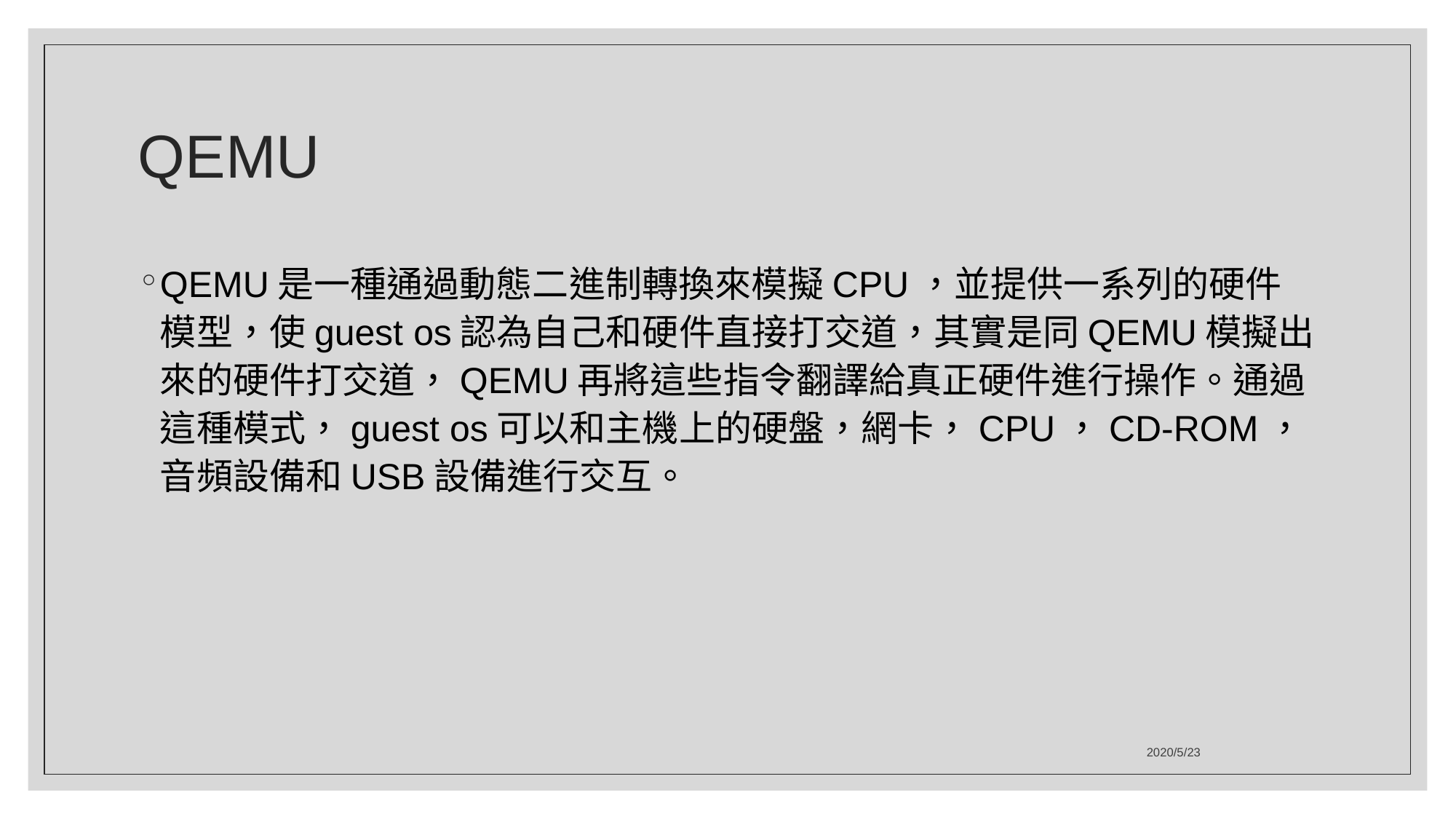

# QEMU
QEMU是一種通過動態二進制轉換來模擬CPU，並提供一系列的硬件模型，使guest os認為自己和硬件直接打交道，其實是同QEMU模擬出來的硬件打交道，QEMU再將這些指令翻譯給真正硬件進行操作。通過這種模式，guest os可以和主機上的硬盤，網卡，CPU，CD-ROM，音頻設備和USB設備進行交互。
2020/5/23